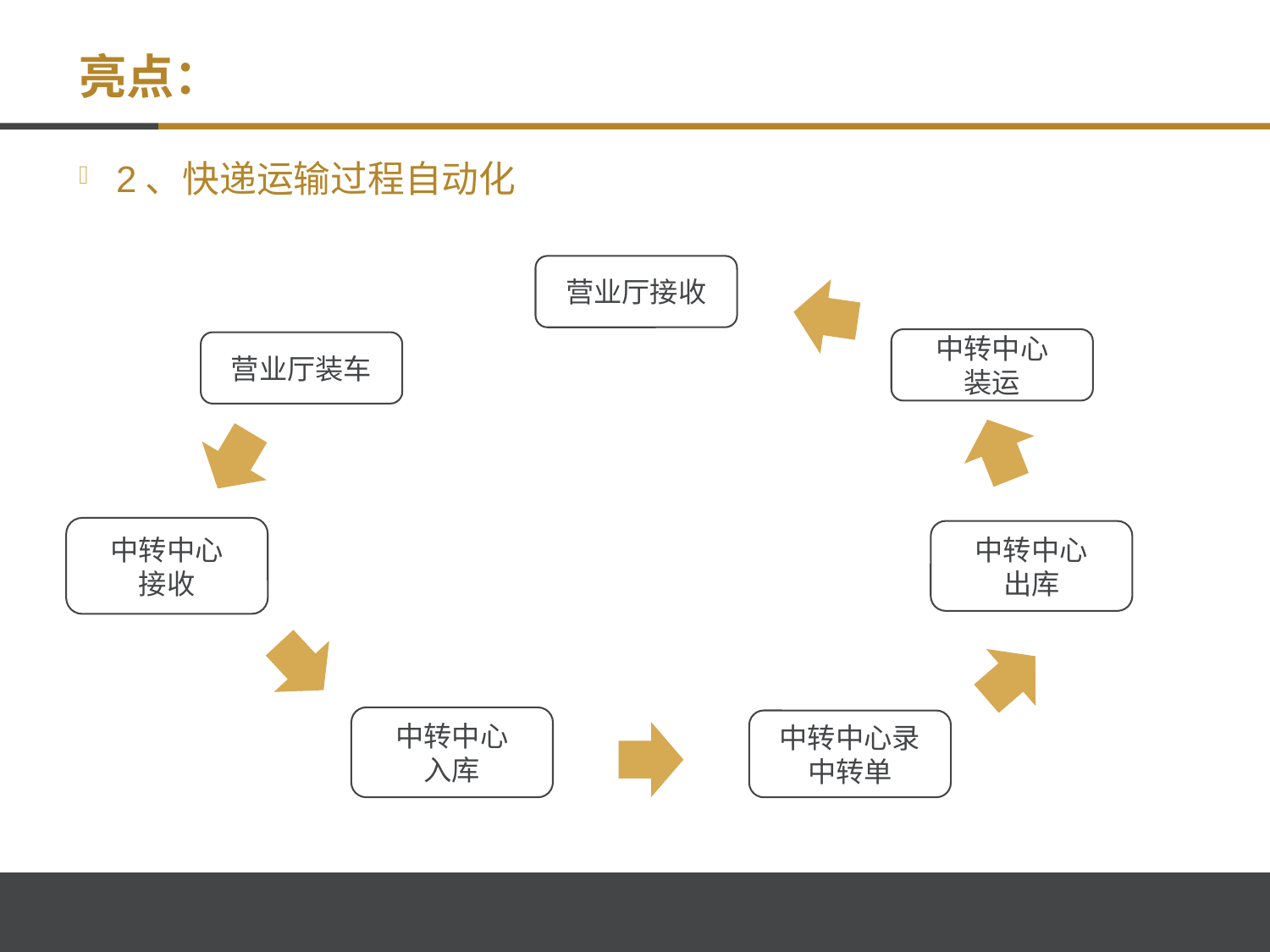

# 亮点：
2、快递运输过程自动化
营业厅接收

中转中心
装运
营业厅装车

中转中心
接收
中转中心
出库

中转中心
入库
中转中心录中转单